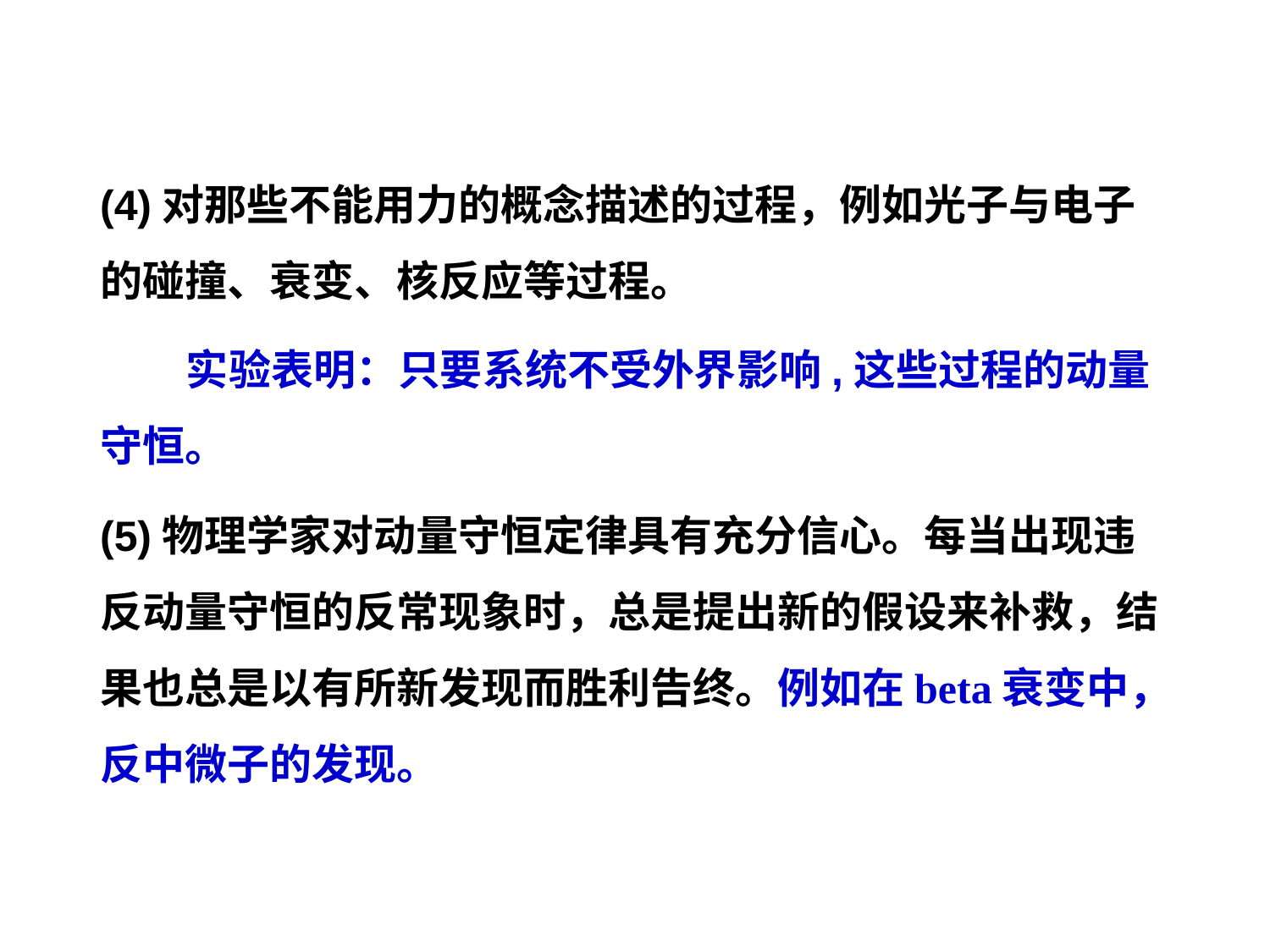

(4)对那些不能用力的概念描述的过程，例如光子与电子的碰撞、衰变、核反应等过程。
        实验表明：只要系统不受外界影响,这些过程的动量守恒。
(5)物理学家对动量守恒定律具有充分信心。每当出现违反动量守恒的反常现象时，总是提出新的假设来补救，结果也总是以有所新发现而胜利告终。例如在beta衰变中，反中微子的发现。

19